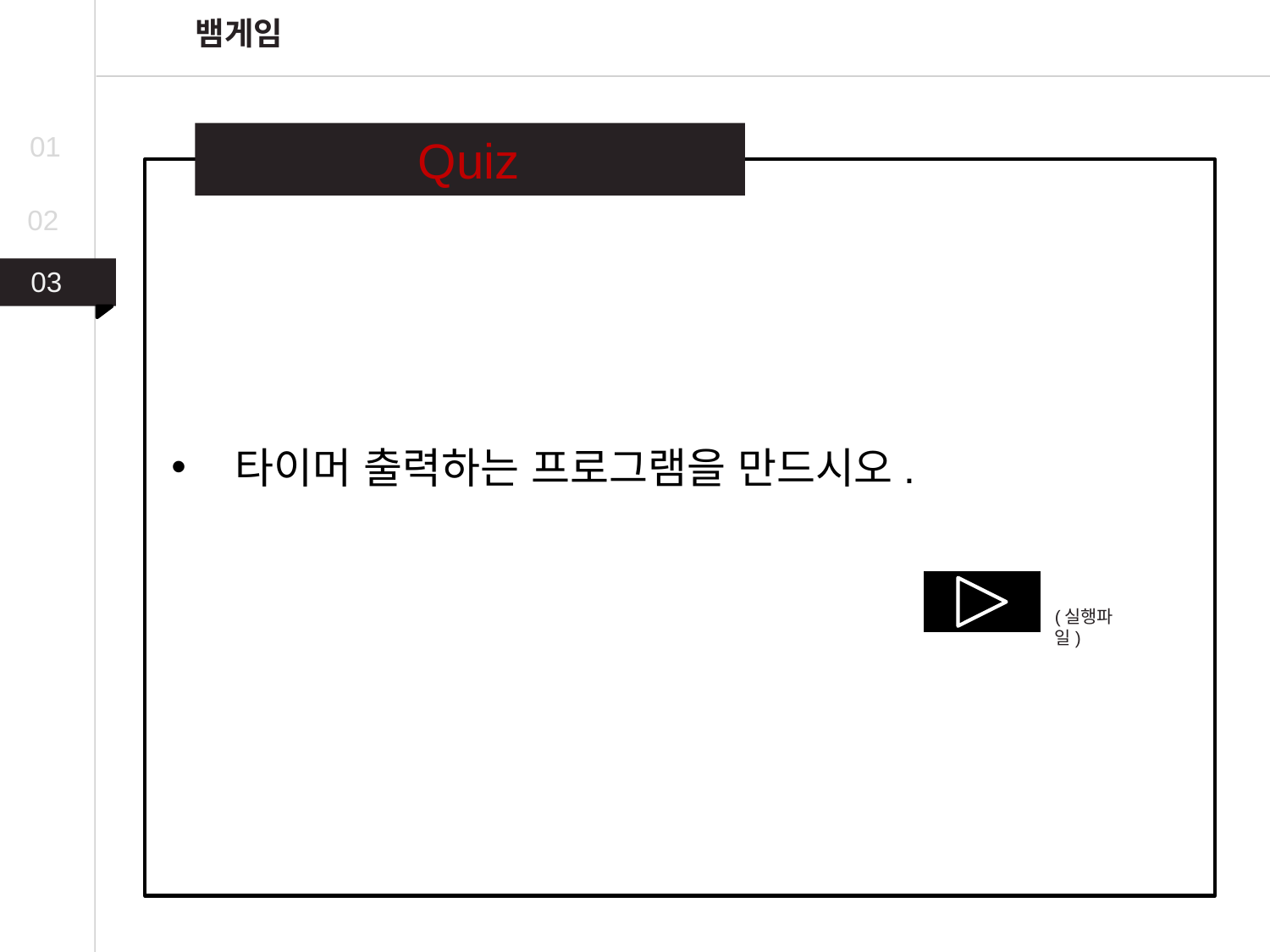

뱀게임
01
Quiz

02
03

03
02

타이머 출력하는 프로그램을 만드시오.

(실행파일)